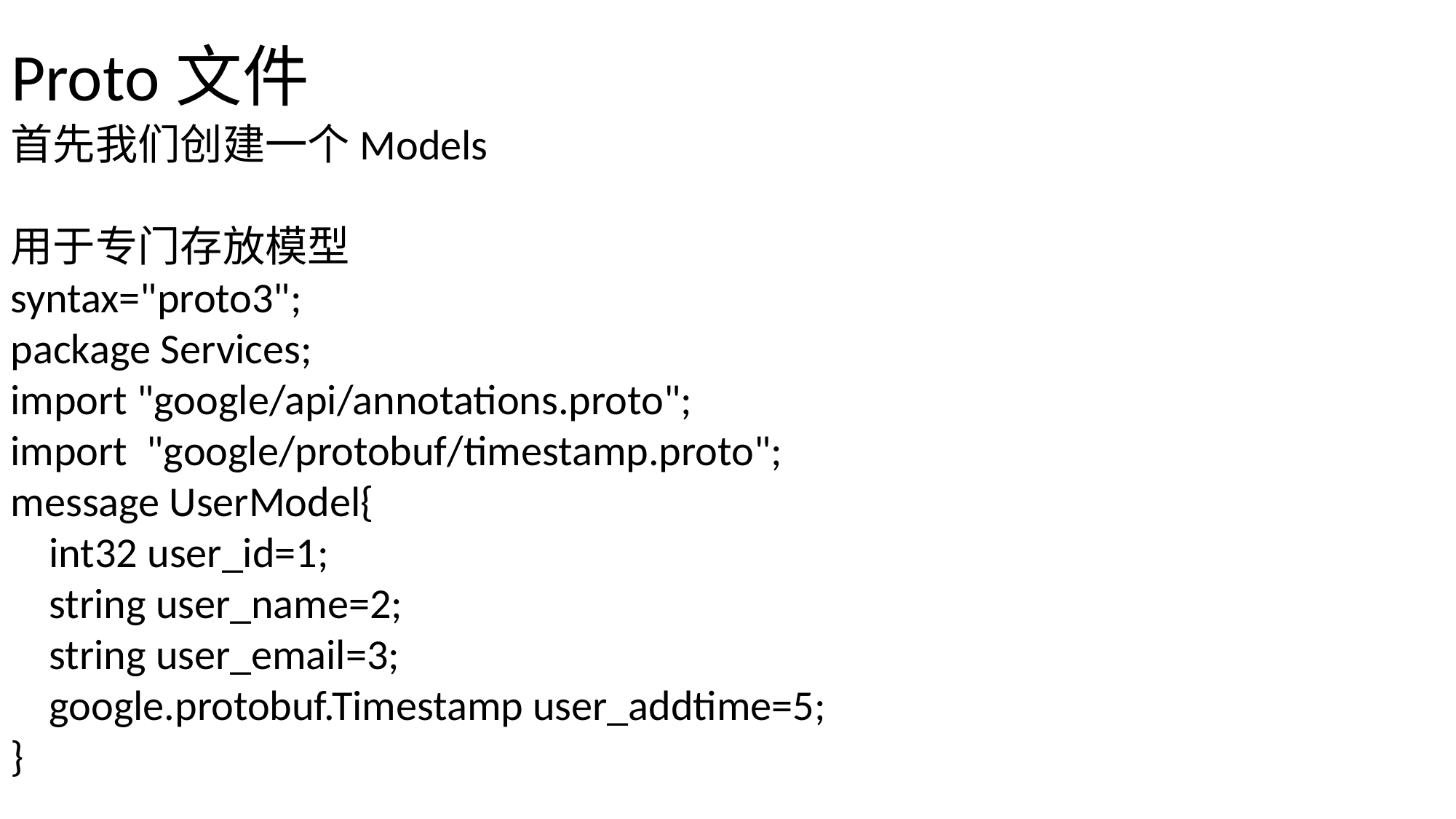

# Proto文件
首先我们创建一个Models

用于专门存放模型
syntax="proto3";
package Services;
import "google/api/annotations.proto";
import  "google/protobuf/timestamp.proto";
message UserModel{
    int32 user_id=1;
    string user_name=2;
    string user_email=3;
    google.protobuf.Timestamp user_addtime=5;
}